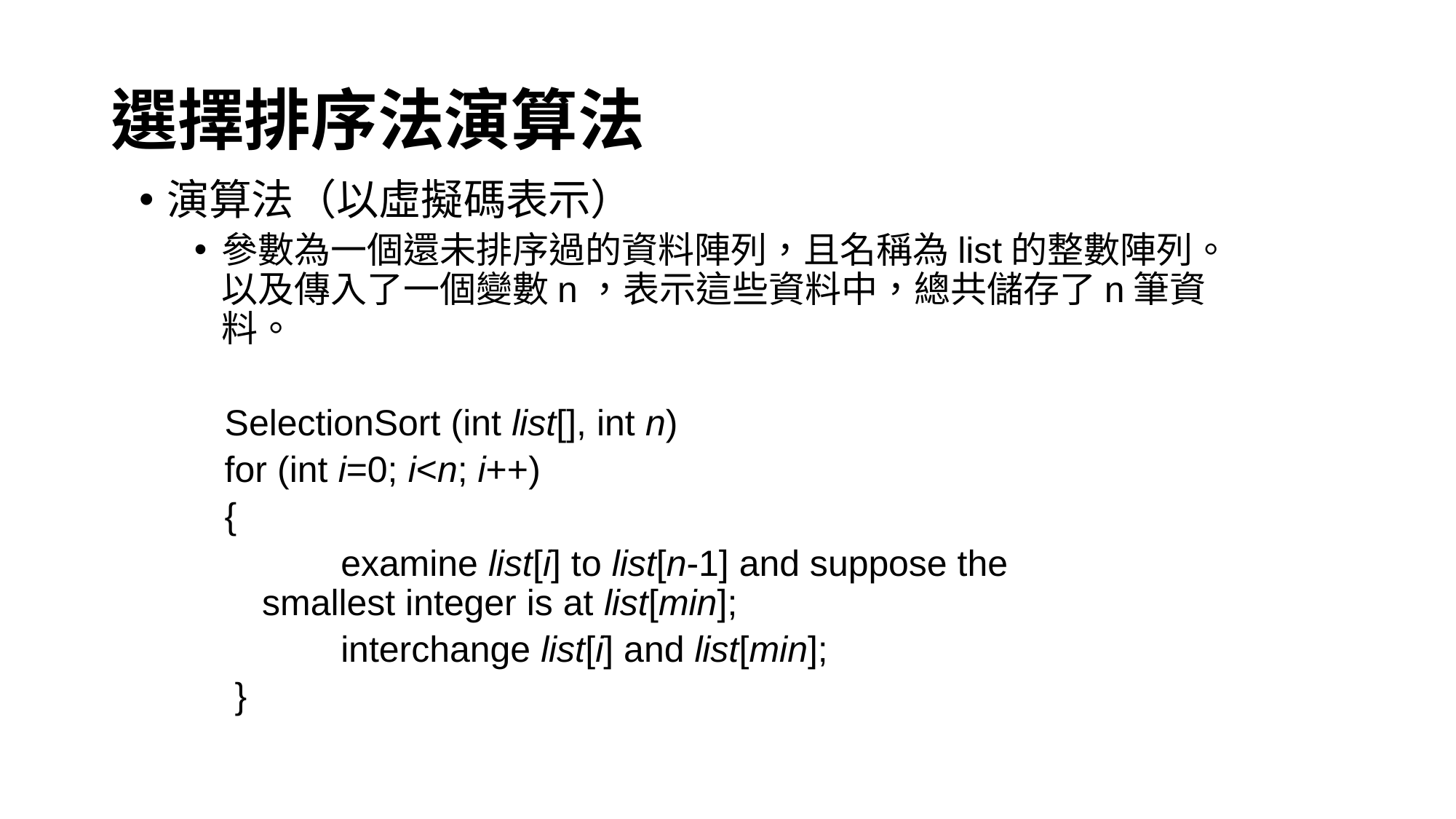

# 選擇排序法演算法
演算法（以虛擬碼表示）
參數為一個還未排序過的資料陣列，且名稱為list的整數陣列。以及傳入了一個變數n，表示這些資料中，總共儲存了n筆資料。

   SelectionSort (int list[], int n)
   for (int i=0; i<n; i++)
   {
		 examine list[i] to list[n-1] and suppose the
    smallest integer is at list[min];
		 interchange list[i] and list[min];
    }